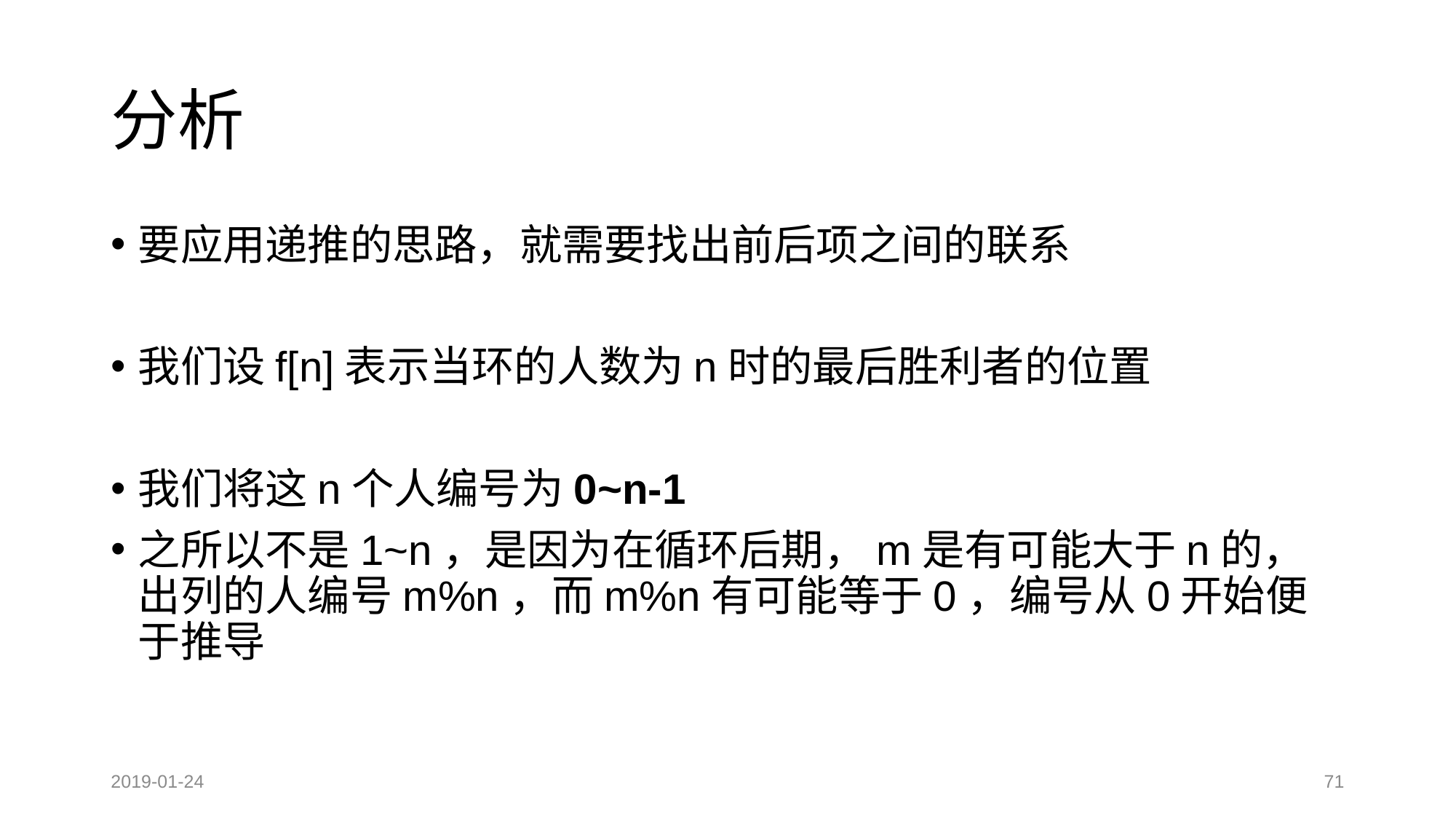

# 分析
要应用递推的思路，就需要找出前后项之间的联系

我们设f[n]表示当环的人数为n时的最后胜利者的位置

我们将这n个人编号为0~n-1
之所以不是1~n，是因为在循环后期，m是有可能大于n的，出列的人编号m%n，而m%n有可能等于0，编号从0开始便于推导

2019-01-24
71